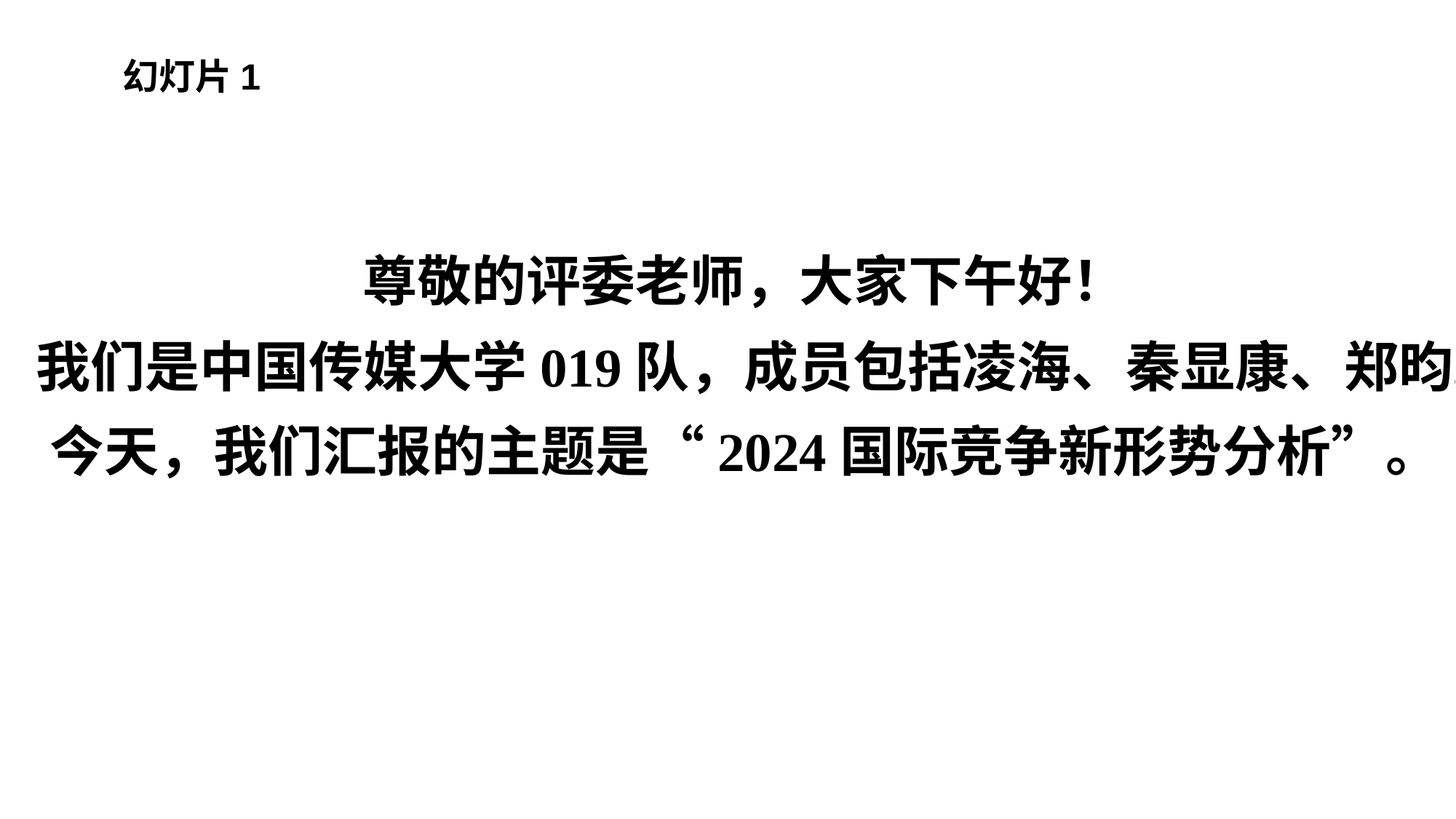

幻灯片1
尊敬的评委老师，大家下午好！
我们是中国传媒大学019队，成员包括凌海、秦显康、郑昀。今天，我们汇报的主题是“2024国际竞争新形势分析”。